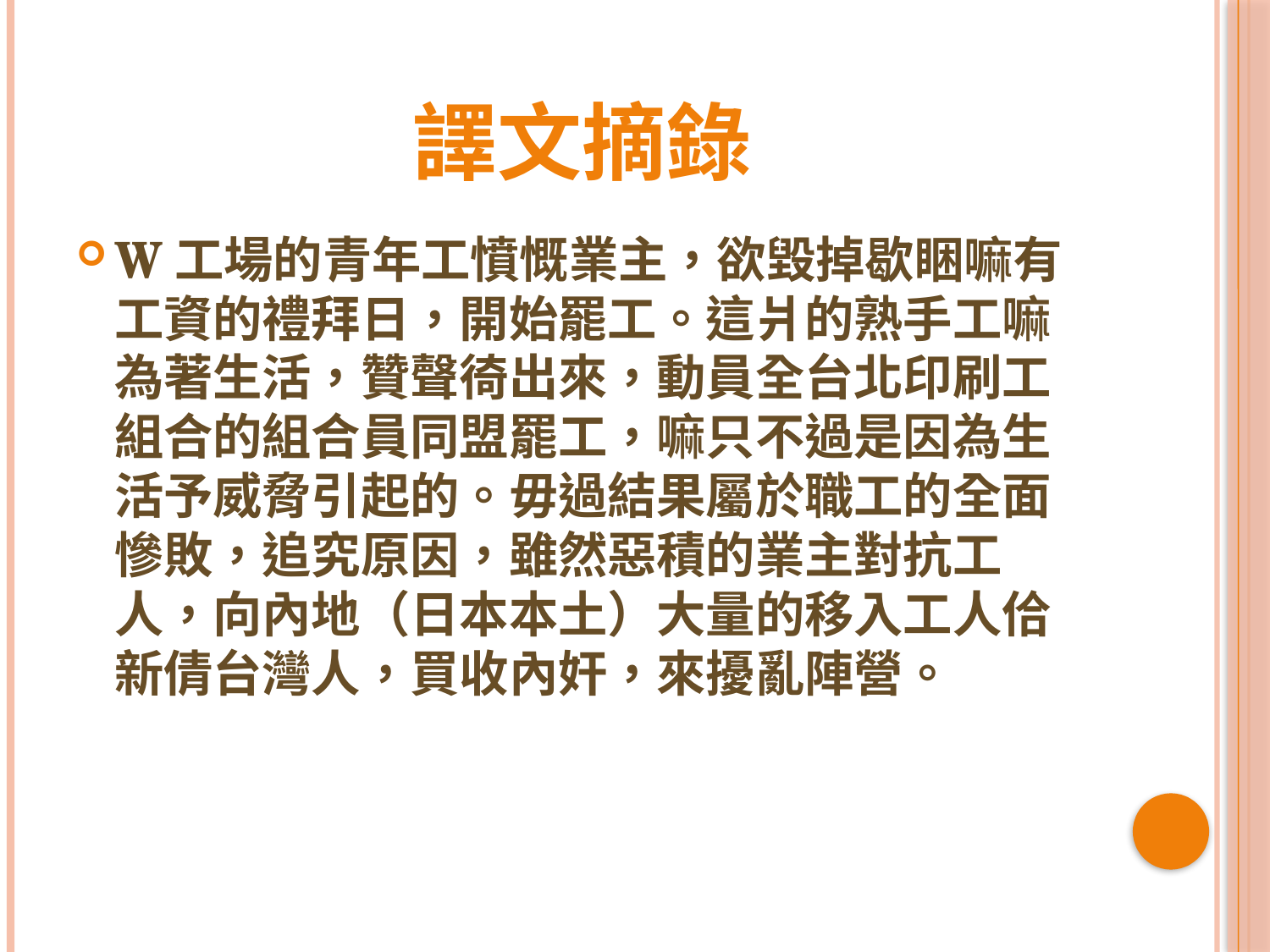

# 譯文摘錄
W工場的青年工憤慨業主，欲毀掉歇睏嘛有工資的禮拜日，開始罷工。這爿的熟手工嘛為著生活，贊聲徛出來，動員全台北印刷工組合的組合員同盟罷工，嘛只不過是因為生活予威脅引起的。毋過結果屬於職工的全面慘敗，追究原因，雖然惡積的業主對抗工人，向內地（日本本土）大量的移入工人佮新倩台灣人，買收內奸，來擾亂陣營。